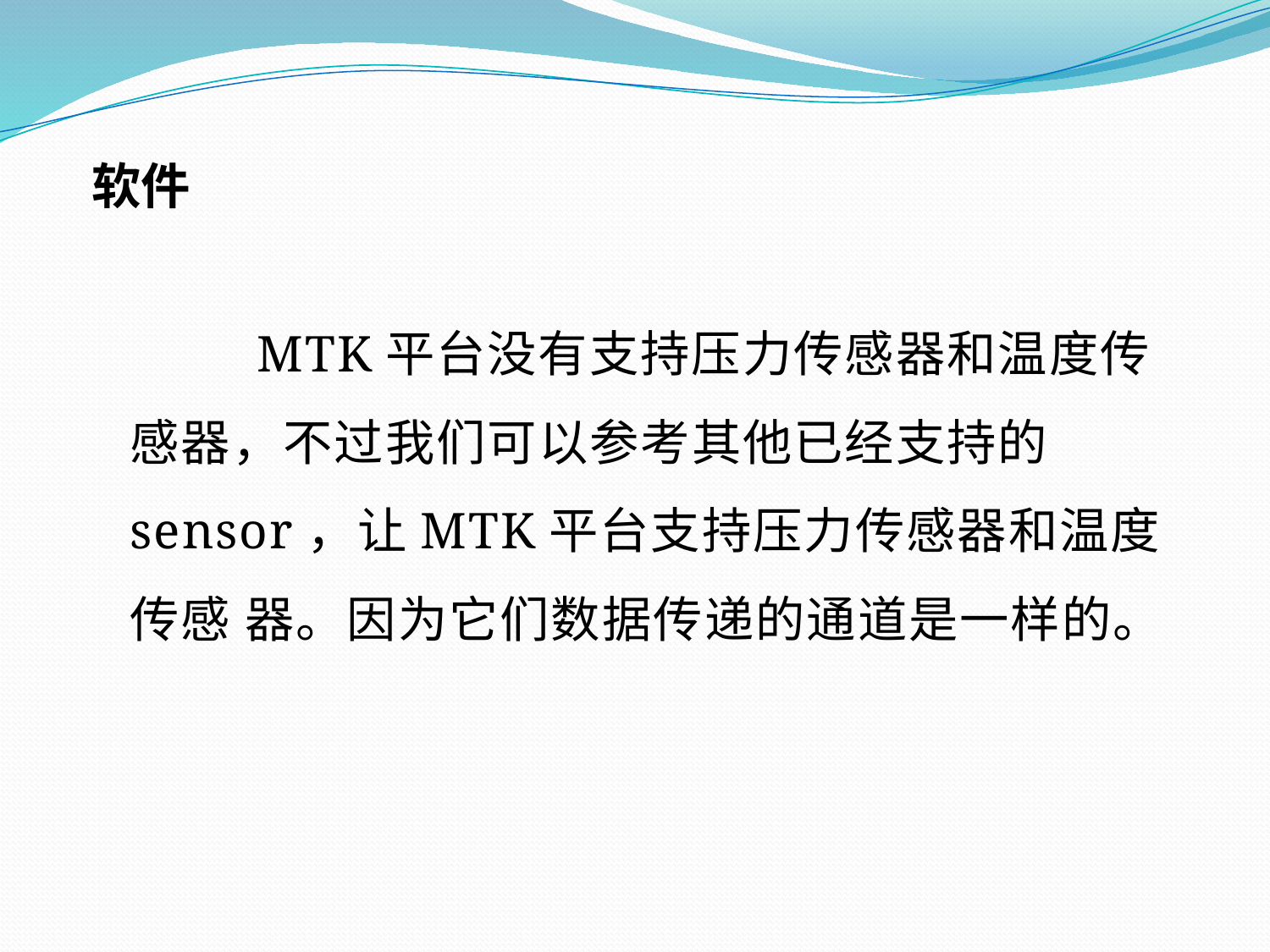

软件

		MTK平台没有支持压力传感器和温度传感器，不过我们可以参考其他已经支持的sensor，让MTK平台支持压力传感器和温度传感 器。因为它们数据传递的通道是一样的。